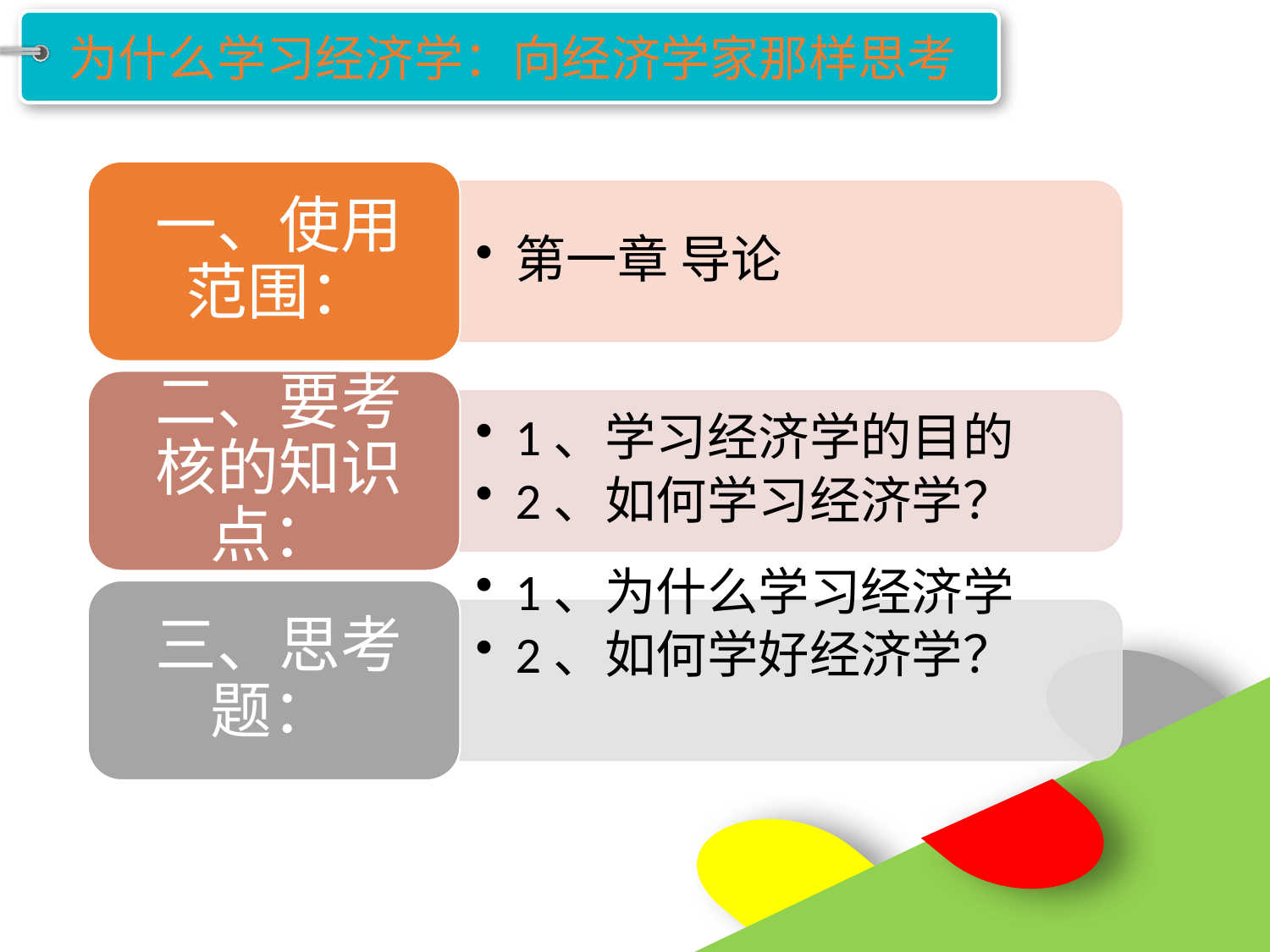

为什么学习经济学：向经济学家那样思考

第一章 导论
一、使用范围：
1、学习经济学的目的
2、如何学习经济学？
二、要考核的知识点：
1、为什么学习经济学
2、如何学好经济学？
三、思考题：